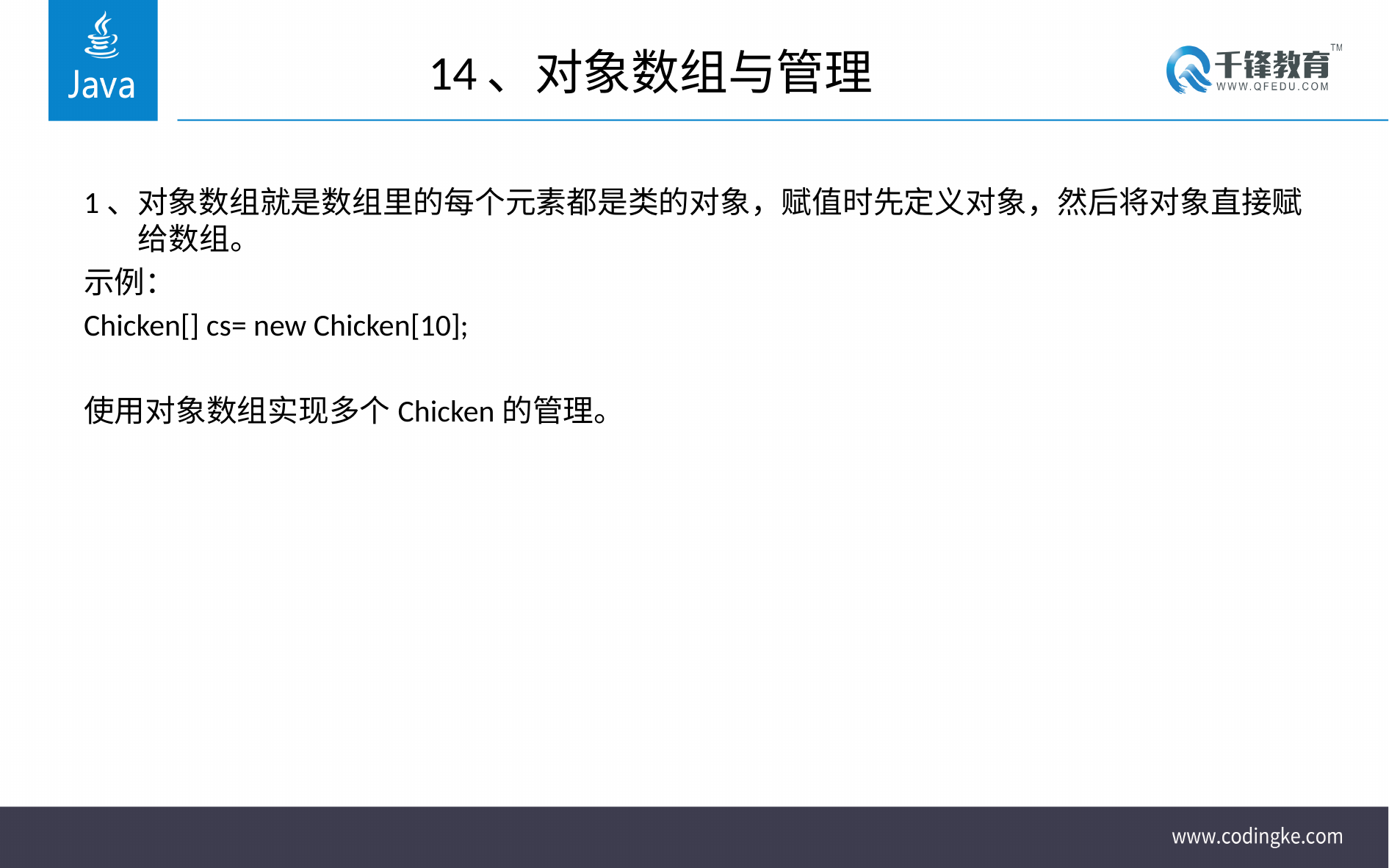

# 14、对象数组与管理
1、对象数组就是数组里的每个元素都是类的对象，赋值时先定义对象，然后将对象直接赋给数组。
示例：
Chicken[] cs= new Chicken[10];

使用对象数组实现多个Chicken的管理。